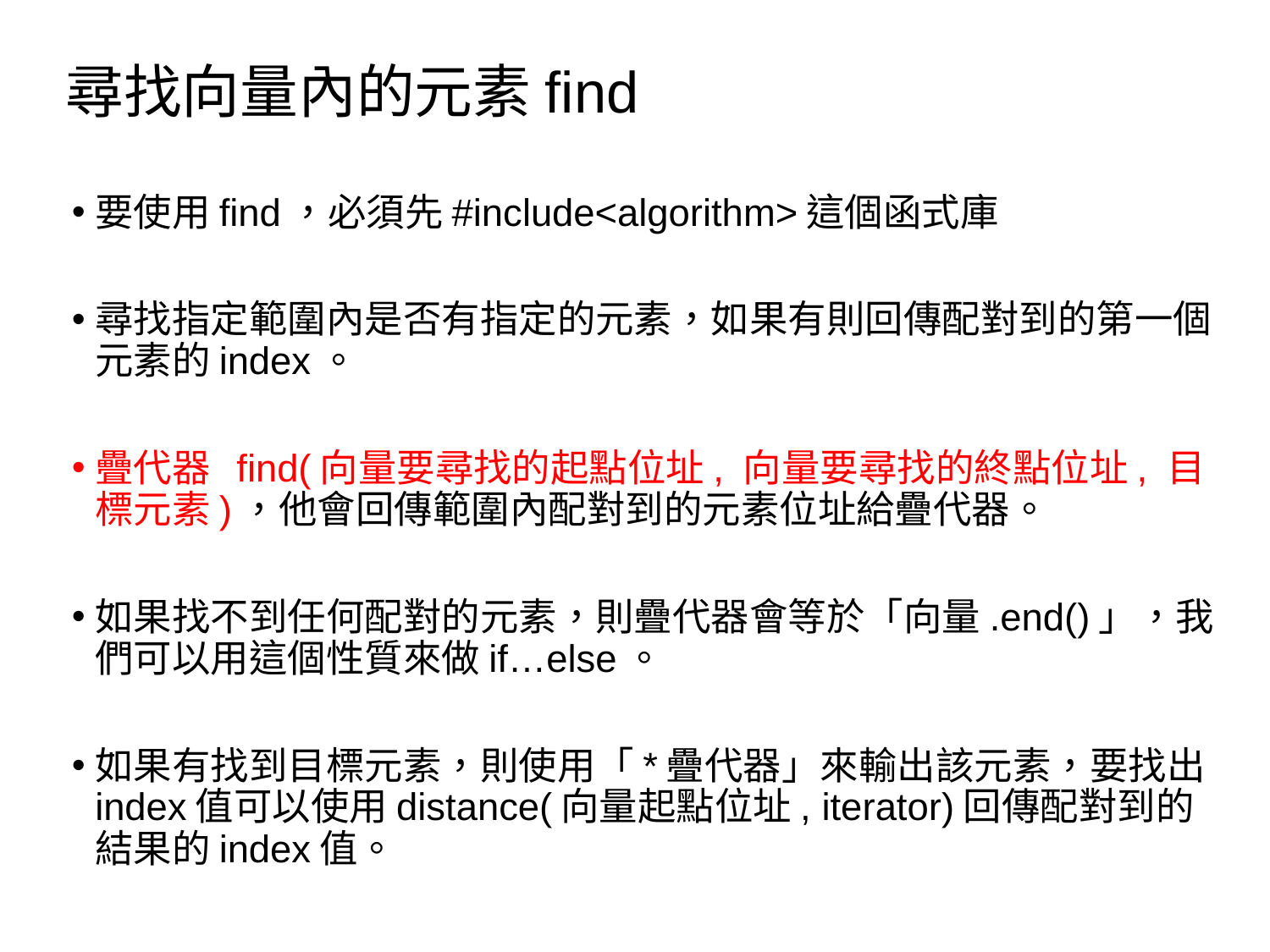

# 尋找向量內的元素find
要使用find，必須先#include<algorithm>這個函式庫

尋找指定範圍內是否有指定的元素，如果有則回傳配對到的第一個元素的index。

疊代器  find(向量要尋找的起點位址, 向量要尋找的終點位址, 目標元素)，他會回傳範圍內配對到的元素位址給疊代器。

如果找不到任何配對的元素，則疊代器會等於「向量.end()」，我們可以用這個性質來做if…else。

如果有找到目標元素，則使用「*疊代器」來輸出該元素，要找出index值可以使用distance(向量起點位址, iterator)回傳配對到的結果的index值。